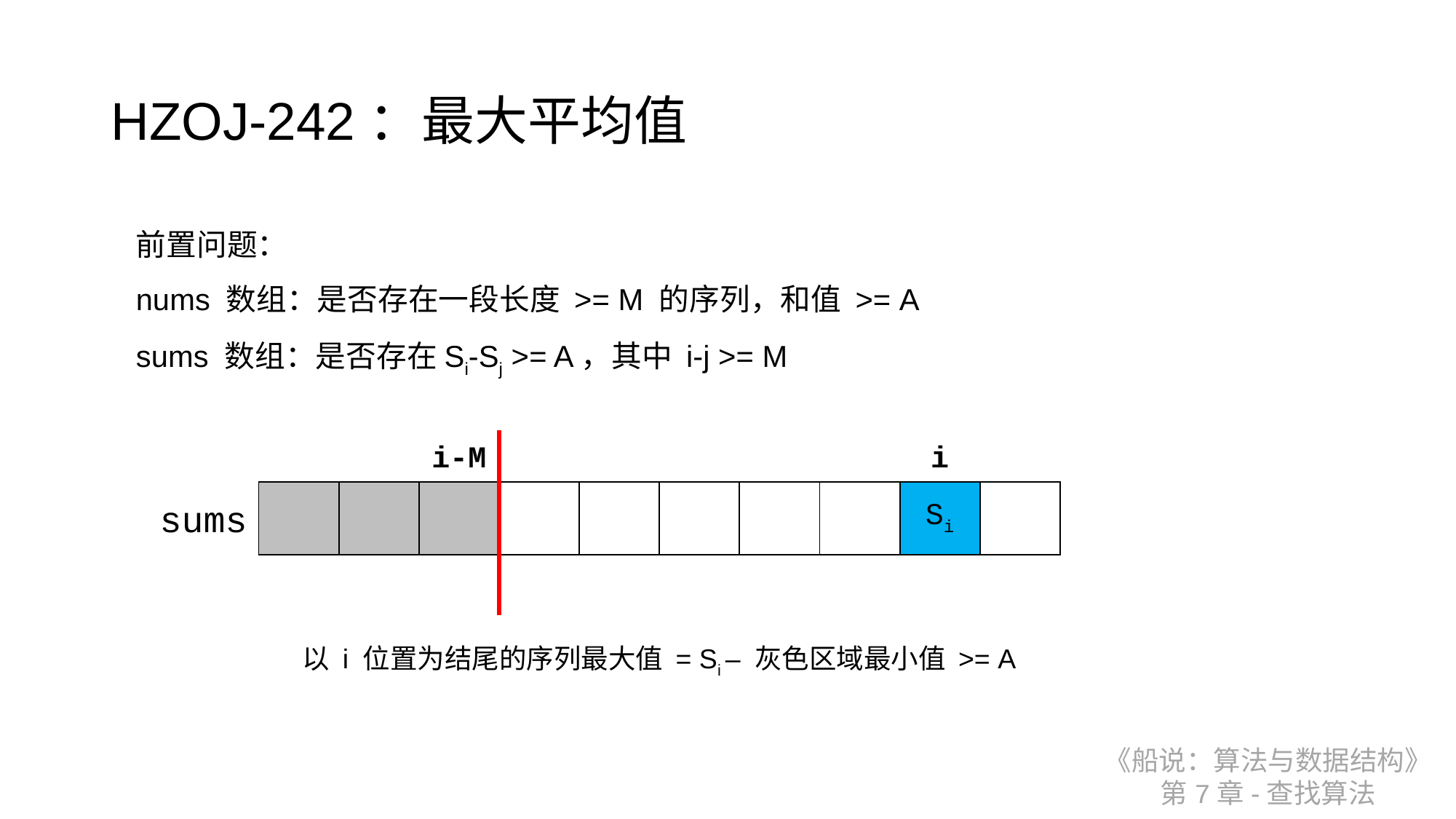

# HZOJ-242：最大平均值
前置问题：
nums 数组：是否存在一段长度 >= M 的序列，和值 >= A
sums 数组：是否存在Si-Sj >= A，其中 i-j >= M
|  |  | i-M |  |  |  |  |  | i |  |
| --- | --- | --- | --- | --- | --- | --- | --- | --- | --- |
|  |  |  |  |  |  |  |  | Si |  |
sums
以 i 位置为结尾的序列最大值 = Si – 灰色区域最小值 >= A